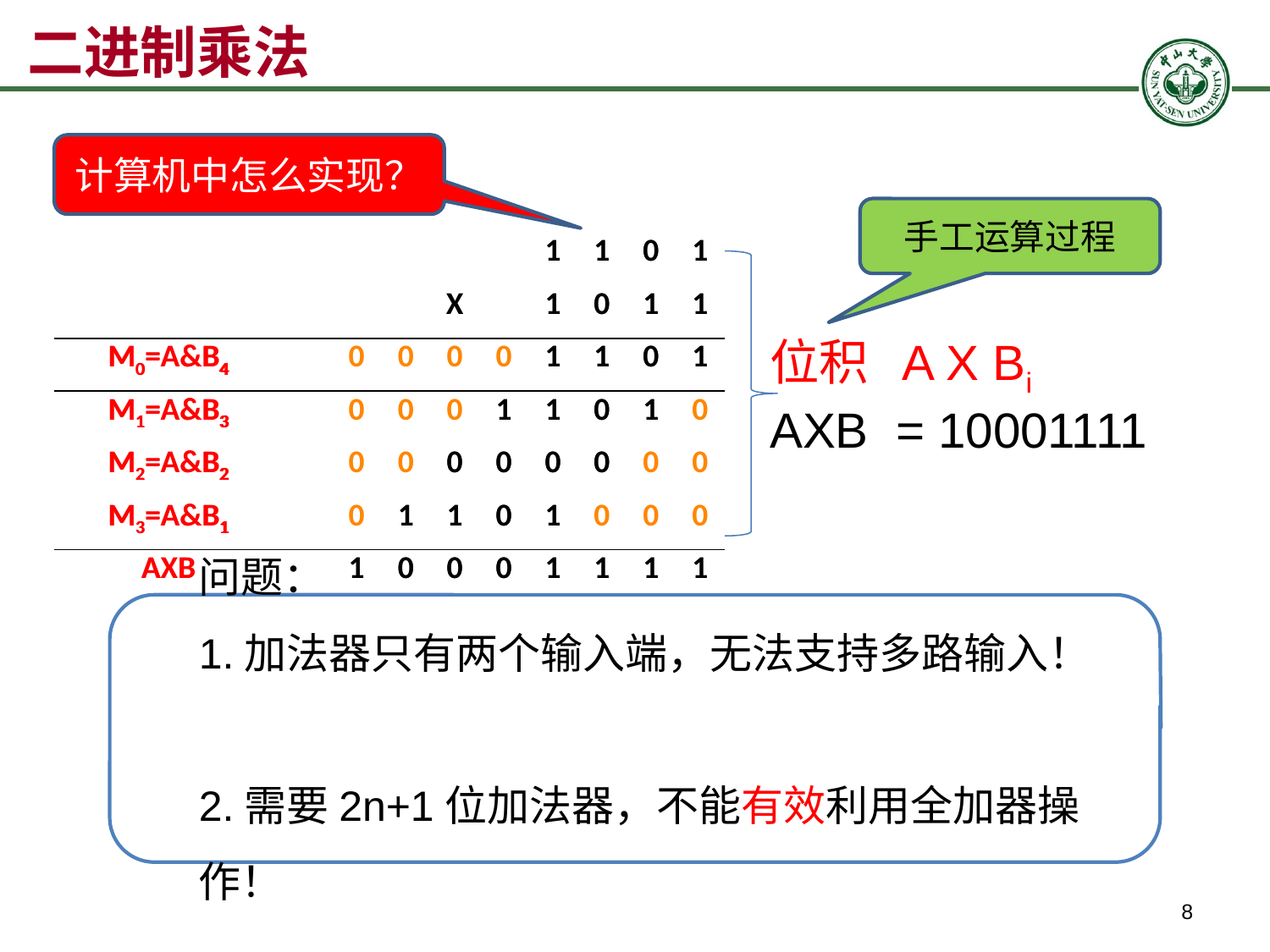

# 二进制乘法
计算机中怎么实现？
手工运算过程
|  |  |  |  |  |  | 1 | 1 | 0 | 1 |
| --- | --- | --- | --- | --- | --- | --- | --- | --- | --- |
|  |  |  |  | X |  | 1 | 0 | 1 | 1 |
| M0=A&B4 |  |  |  |  |  | 1 | 1 | 0 | 1 |
| M1=A&B3 |  |  |  |  | 1 | 1 | 0 | 1 |  |
| M2=A&B2 |  |  |  | 0 | 0 | 0 | 0 |  |  |
| M3=A&B1 |  |  | 1 | 1 | 0 | 1 |  |  |  |
| AXB |  | 1 | 0 | 0 | 0 | 1 | 1 | 1 | 1 |
|  |  |  |  |  |  | 1 | 1 | 0 | 1 |
| --- | --- | --- | --- | --- | --- | --- | --- | --- | --- |
|  |  |  |  | X |  | 1 | 0 | 1 | 1 |
| M0=A&B4 |  | 0 | 0 | 0 | 0 | 1 | 1 | 0 | 1 |
| M1=A&B3 |  | 0 | 0 | 0 | 1 | 1 | 0 | 1 | 0 |
| M2=A&B2 |  | 0 | 0 | 0 | 0 | 0 | 0 | 0 | 0 |
| M3=A&B1 |  | 0 | 1 | 1 | 0 | 1 | 0 | 0 | 0 |
| AXB |  | 1 | 0 | 0 | 0 | 1 | 1 | 1 | 1 |

位积  A X Bi
AXB  = 10001111

问题：
1.加法器只有两个输入端，无法支持多路输入！
2.需要2n+1位加法器，不能有效利用全加器操作！